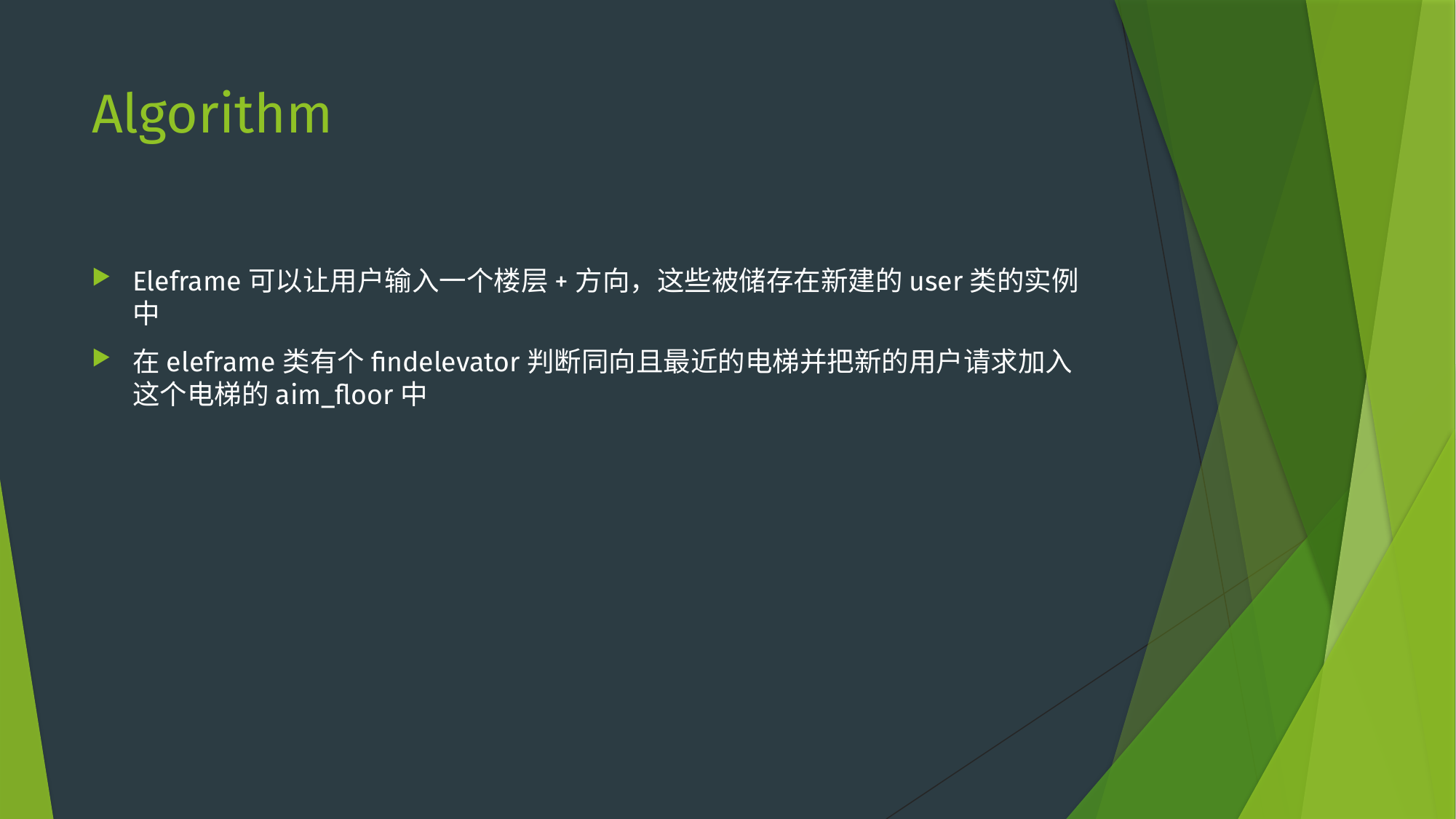

# Algorithm
Eleframe可以让用户输入一个楼层+方向，这些被储存在新建的user类的实例中
在eleframe类有个findelevator判断同向且最近的电梯并把新的用户请求加入这个电梯的aim_floor中